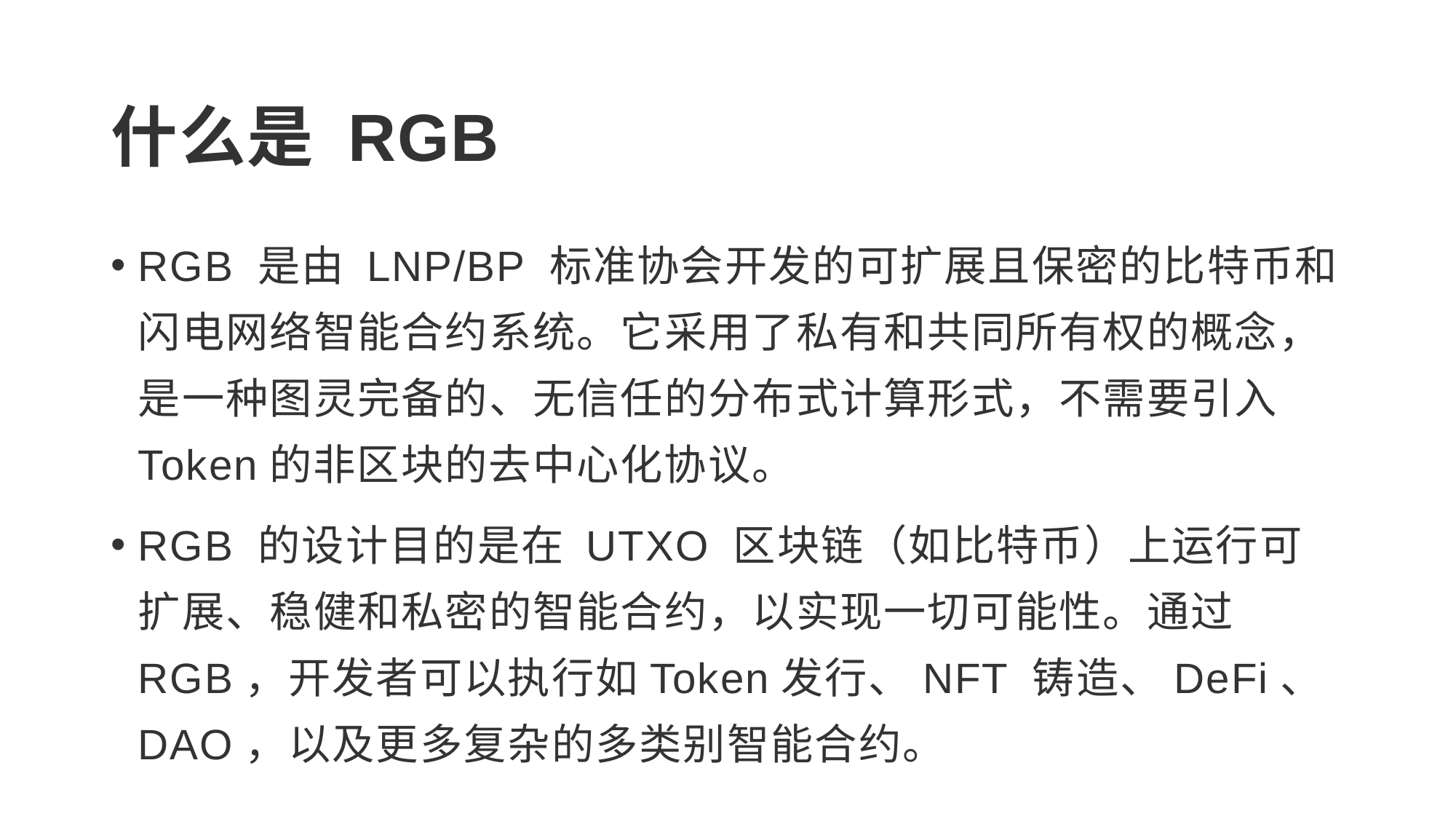

# 什么是 RGB
RGB 是由 LNP/BP 标准协会开发的可扩展且保密的比特币和闪电网络智能合约系统。它采用了私有和共同所有权的概念，是一种图灵完备的、无信任的分布式计算形式，不需要引入Token的非区块的去中心化协议。
RGB 的设计目的是在 UTXO 区块链（如比特币）上运行可扩展、稳健和私密的智能合约，以实现一切可能性。通过 RGB，开发者可以执行如Token发行、NFT 铸造、DeFi、DAO，以及更多复杂的多类别智能合约。